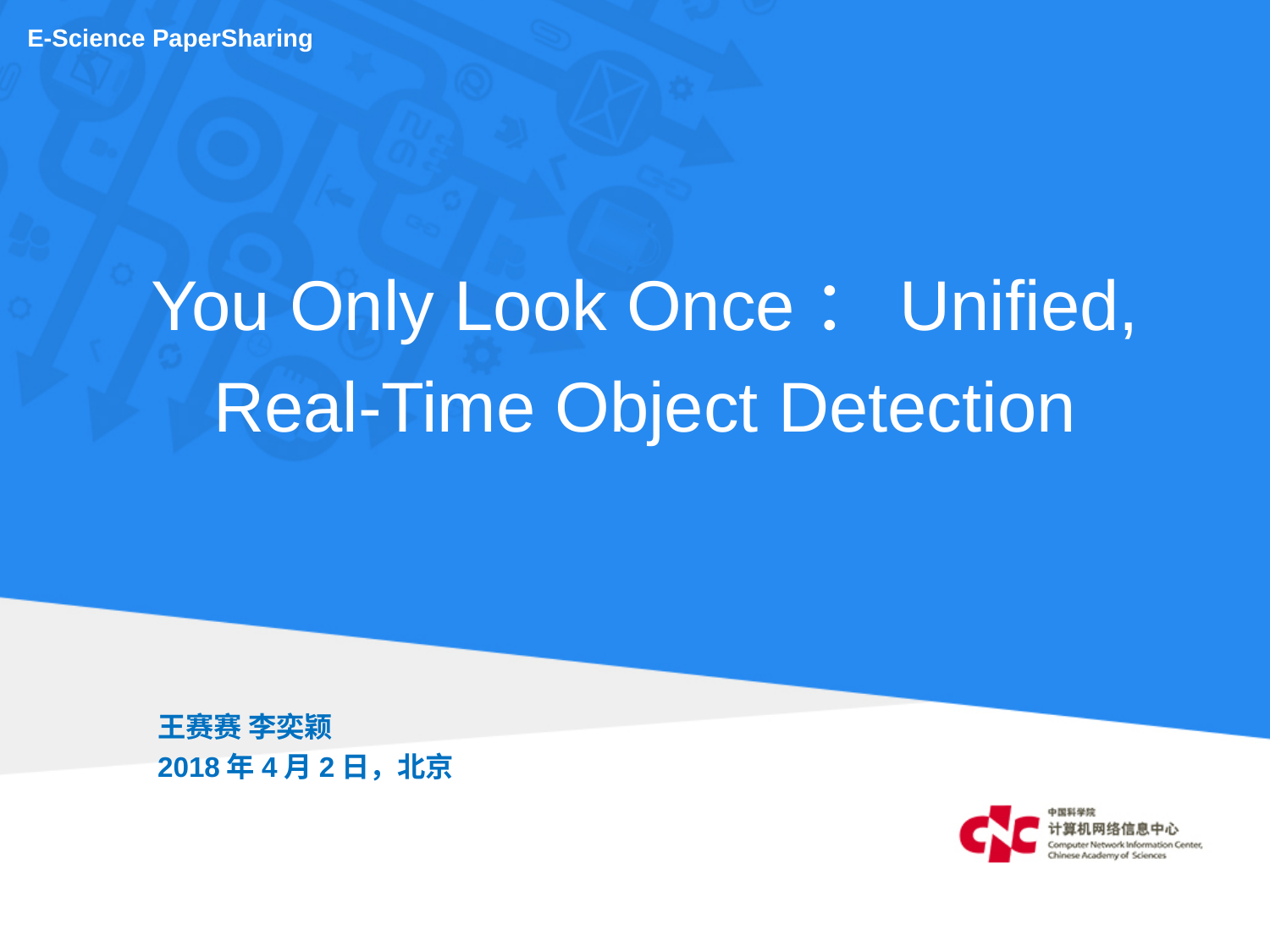

E-Science PaperSharing
You Only Look Once：Unified, Real-Time Object Detection
王赛赛 李奕颖
2018年4月2日，北京